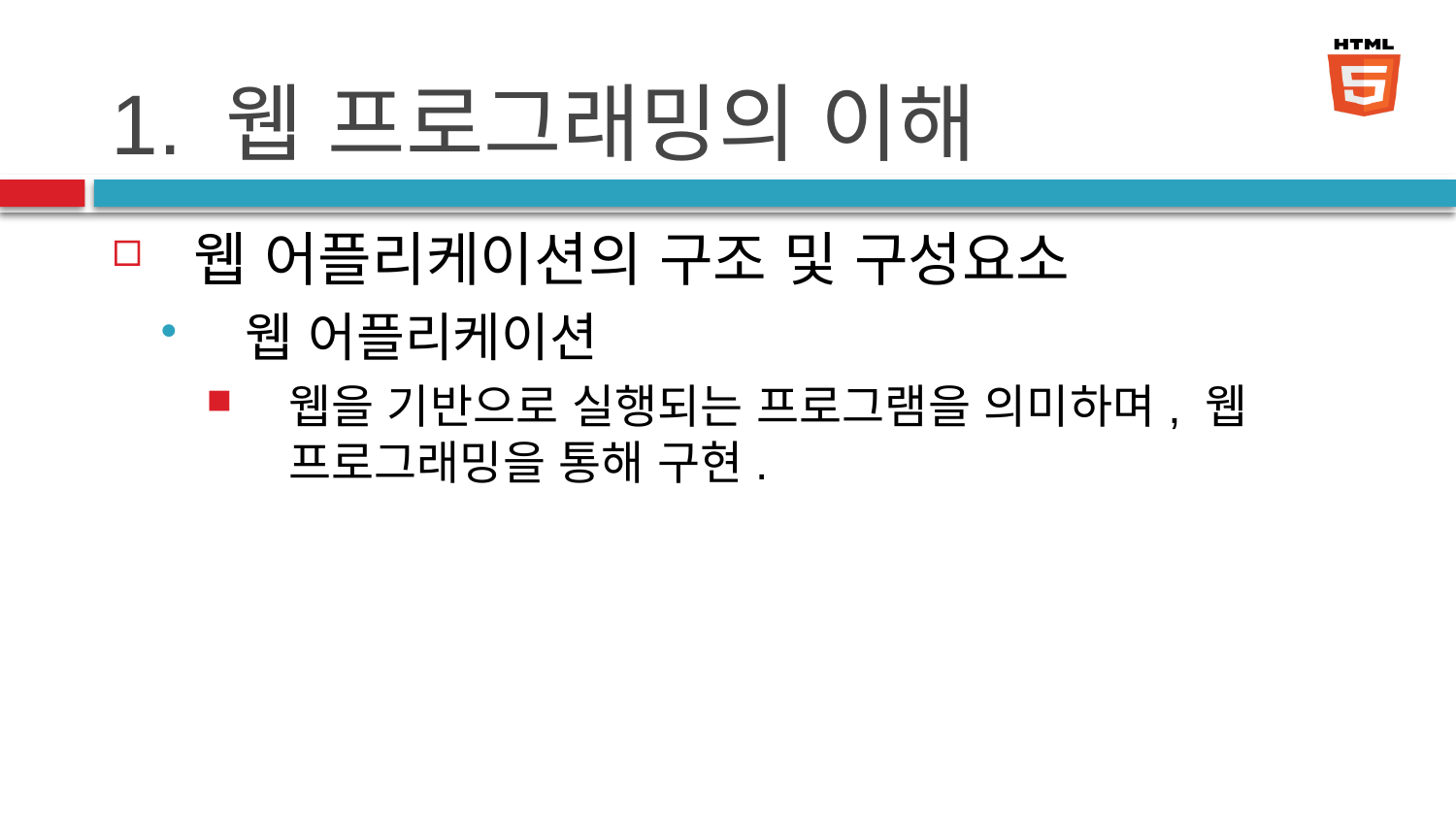

# 1. 웹 프로그래밍의 이해
웹 어플리케이션의 구조 및 구성요소
웹 어플리케이션
웹을 기반으로 실행되는 프로그램을 의미하며, 웹 프로그래밍을 통해 구현.